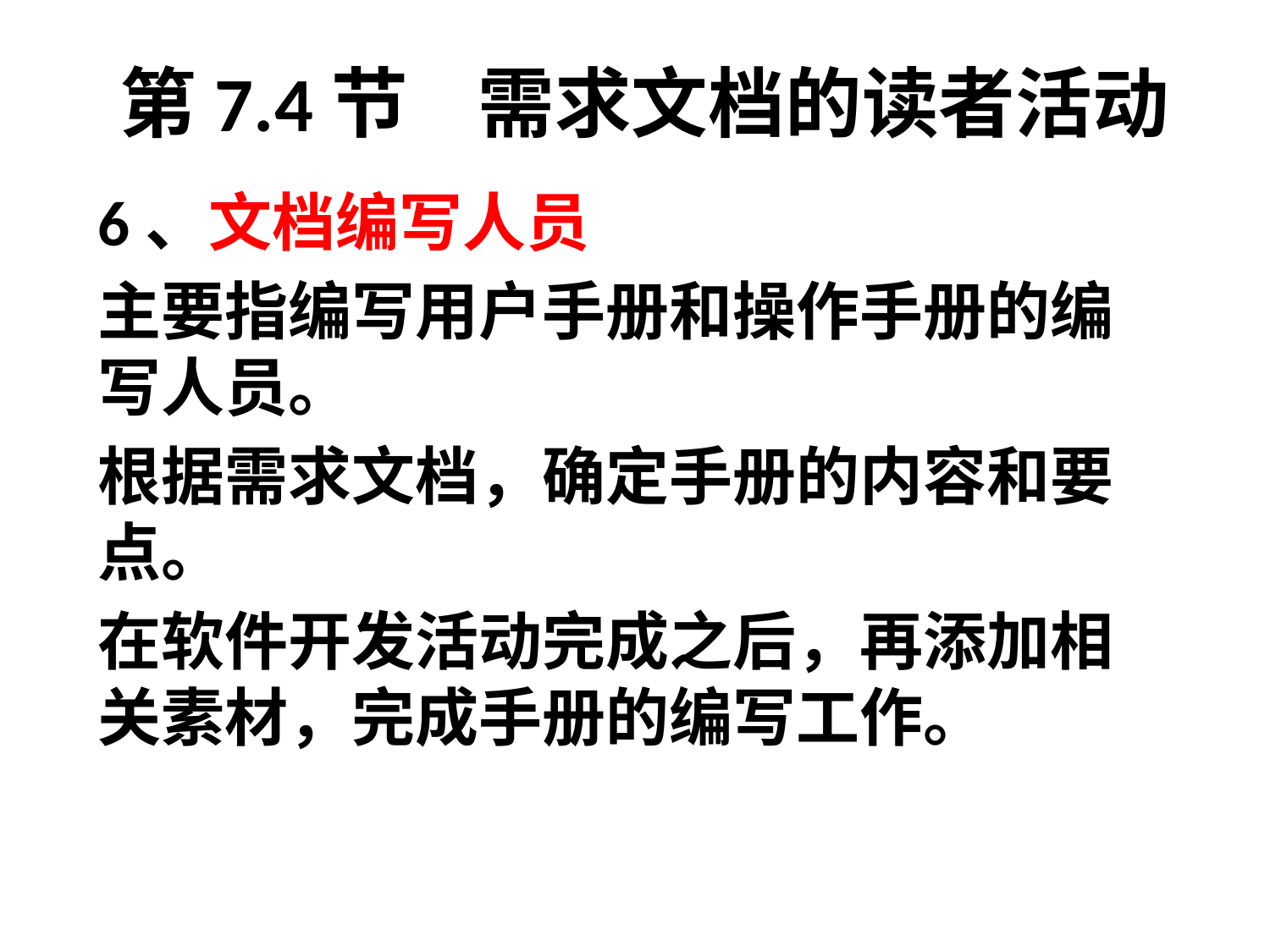

# 第7.4节    需求文档的读者活动
6、文档编写人员
主要指编写用户手册和操作手册的编写人员。
根据需求文档，确定手册的内容和要点。
在软件开发活动完成之后，再添加相关素材，完成手册的编写工作。